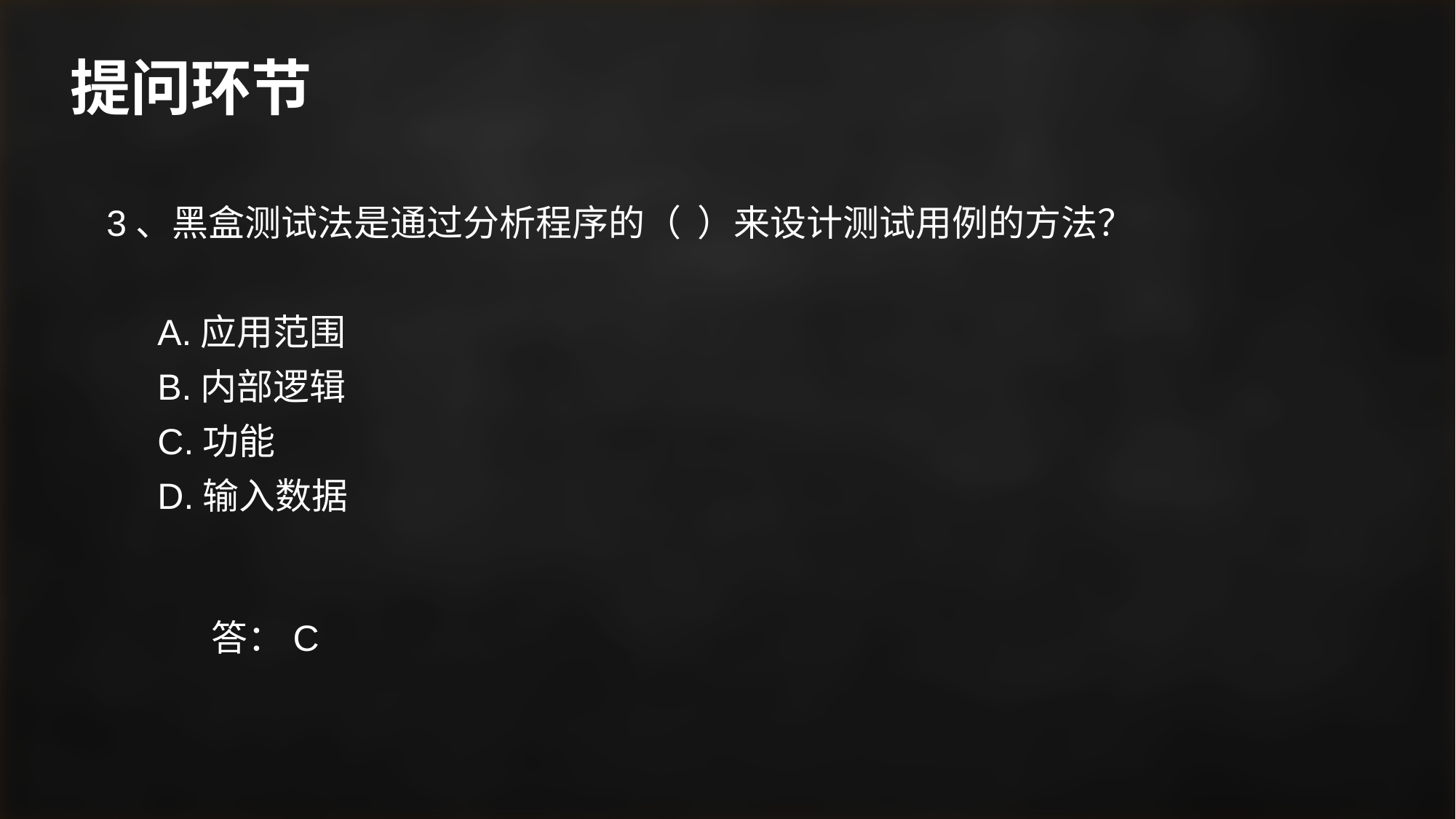

# 提问环节
3、黑盒测试法是通过分析程序的（  ）来设计测试用例的方法？

     A.应用范围
     B.内部逻辑
     C.功能
     D.输入数据
答：C